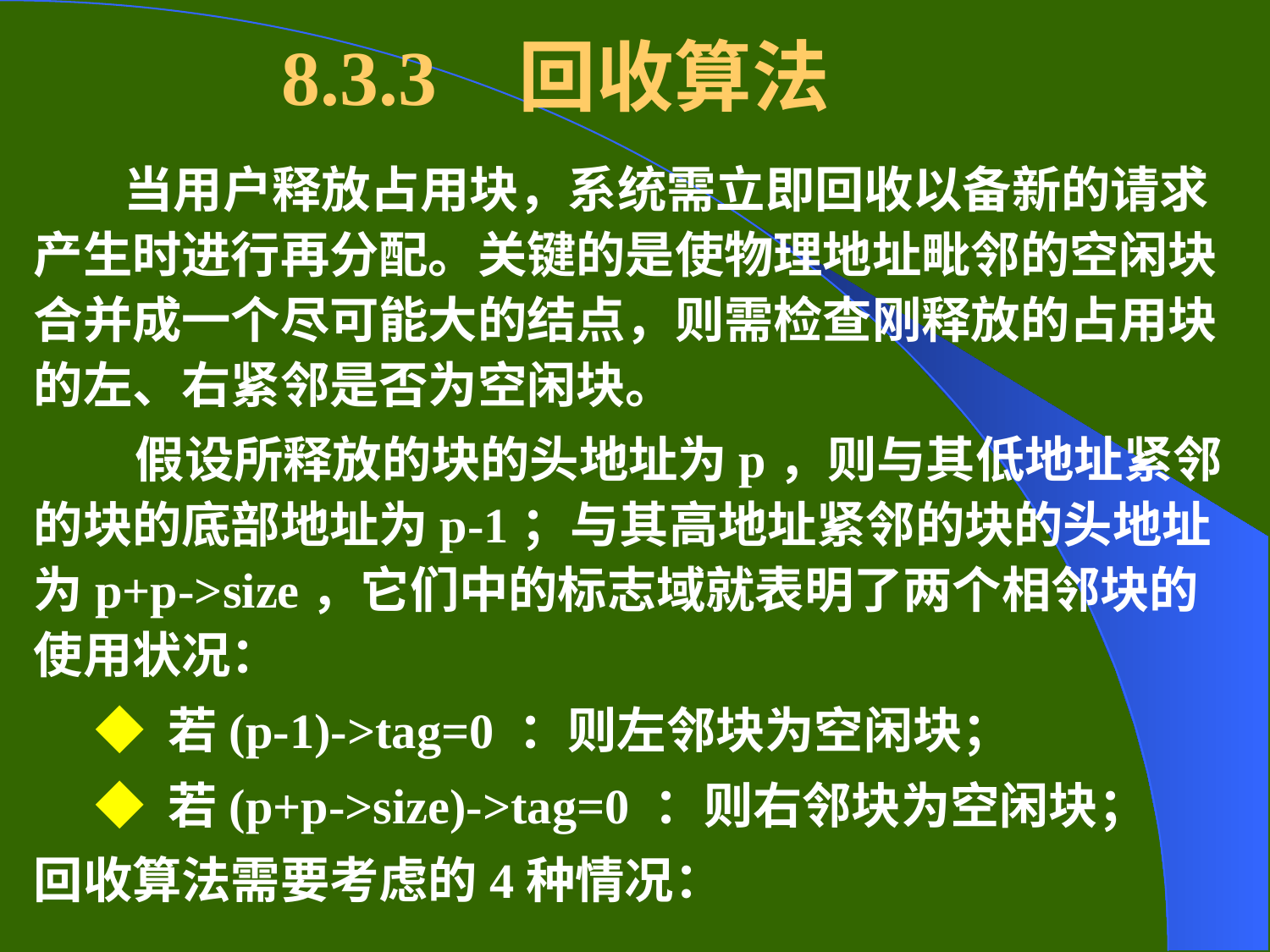

# 8.3.3   回收算法
       当用户释放占用块，系统需立即回收以备新的请求产生时进行再分配。关键的是使物理地址毗邻的空闲块合并成一个尽可能大的结点，则需检查刚释放的占用块的左、右紧邻是否为空闲块。
        假设所释放的块的头地址为p，则与其低地址紧邻的块的底部地址为p-1；与其高地址紧邻的块的头地址为p+p->size，它们中的标志域就表明了两个相邻块的使用状况：
◆ 若(p-1)->tag=0 ：则左邻块为空闲块；
◆ 若(p+p->size)->tag=0 ：则右邻块为空闲块；
回收算法需要考虑的4种情况：